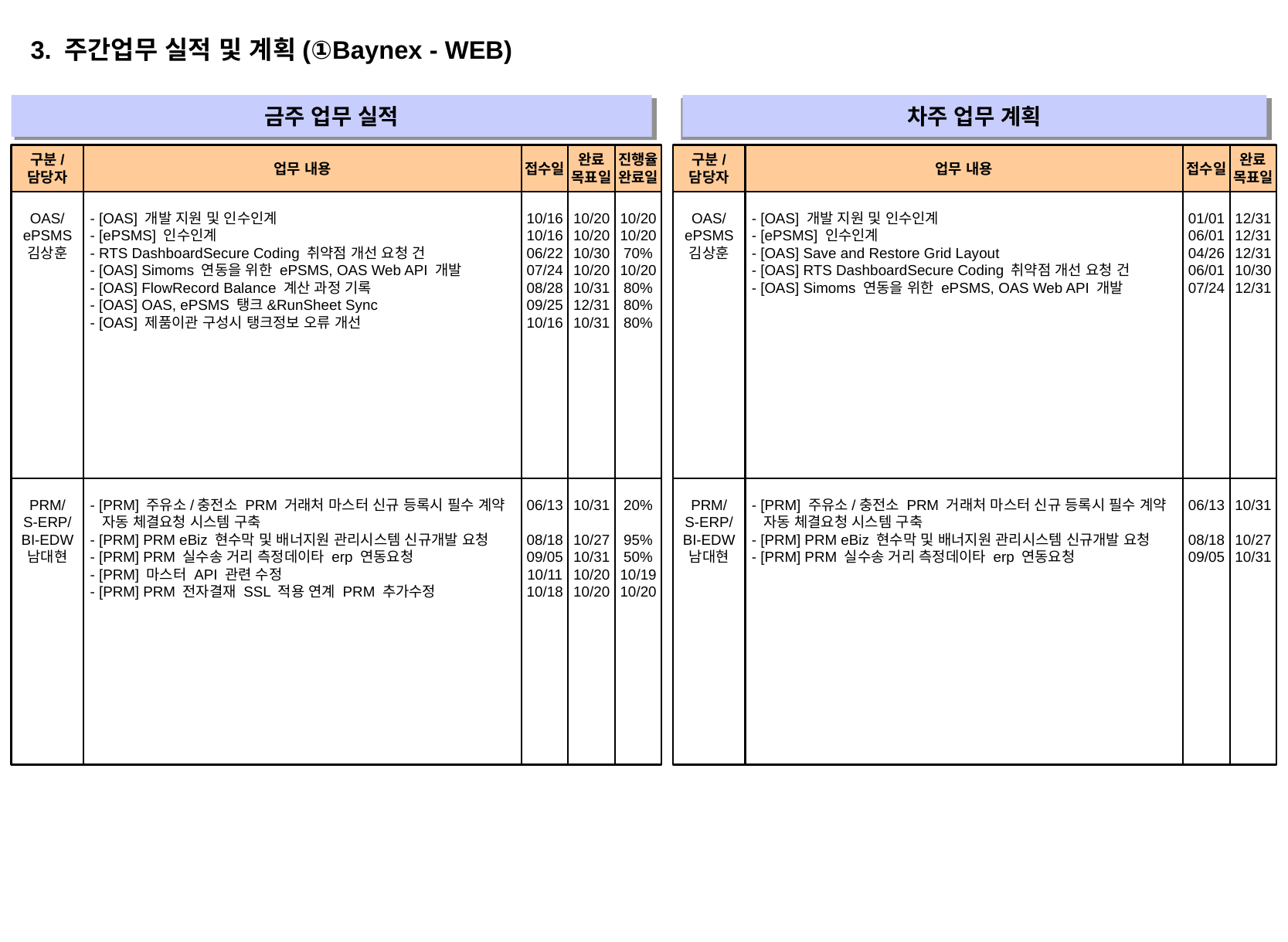

3. 주간업무 실적 및 계획(①Baynex - WEB)
금주 업무 실적
차주 업무 계획
" "
" "
구분/
담당자
업무 내용
접수일
완료
목표일
진행율
완료일
구분/
담당자
업무 내용
접수일
완료
목표일
OAS/
ePSMS
김상훈

- [OAS] 개발 지원 및 인수인계
- [ePSMS] 인수인계
- RTS DashboardSecure Coding 취약점 개선 요청 건
- [OAS] Simoms 연동을 위한 ePSMS, OAS Web API 개발
- [OAS] FlowRecord Balance 계산 과정 기록
- [OAS] OAS, ePSMS 탱크&RunSheet Sync
- [OAS] 제품이관 구성시 탱크정보 오류 개선
10/16
10/16
06/22
07/24
08/28
09/25
10/16
10/20
10/20
10/30
10/20
10/31
12/31
10/31
10/20
10/20
70%
10/20
80%
80%
80%
OAS/
ePSMS
김상훈

- [OAS] 개발 지원 및 인수인계
- [ePSMS] 인수인계
- [OAS] Save and Restore Grid Layout
- [OAS] RTS DashboardSecure Coding 취약점 개선 요청 건
- [OAS] Simoms 연동을 위한 ePSMS, OAS Web API 개발
01/01
06/01
04/26
06/01
07/24
12/31
12/31
12/31
10/30
12/31
PRM/
S-ERP/
BI-EDW
남대현

- [PRM] 주유소/충전소 PRM 거래처 마스터 신규 등록시 필수 계약
   자동 체결요청 시스템 구축
- [PRM] PRM eBiz 현수막 및 배너지원 관리시스템 신규개발 요청
- [PRM] PRM 실수송 거리 측정데이타 erp 연동요청
- [PRM] 마스터 API 관련 수정
- [PRM] PRM 전자결재 SSL 적용 연계 PRM 추가수정
06/13
08/18
09/05
10/11
10/18
10/31
10/27
10/31
10/20
10/20
20%
95%
50%
10/19
10/20
PRM/
S-ERP/
BI-EDW
남대현

- [PRM] 주유소/충전소 PRM 거래처 마스터 신규 등록시 필수 계약
   자동 체결요청 시스템 구축
- [PRM] PRM eBiz 현수막 및 배너지원 관리시스템 신규개발 요청
- [PRM] PRM 실수송 거리 측정데이타 erp 연동요청
06/13
08/18
09/05
10/31
10/27
10/31